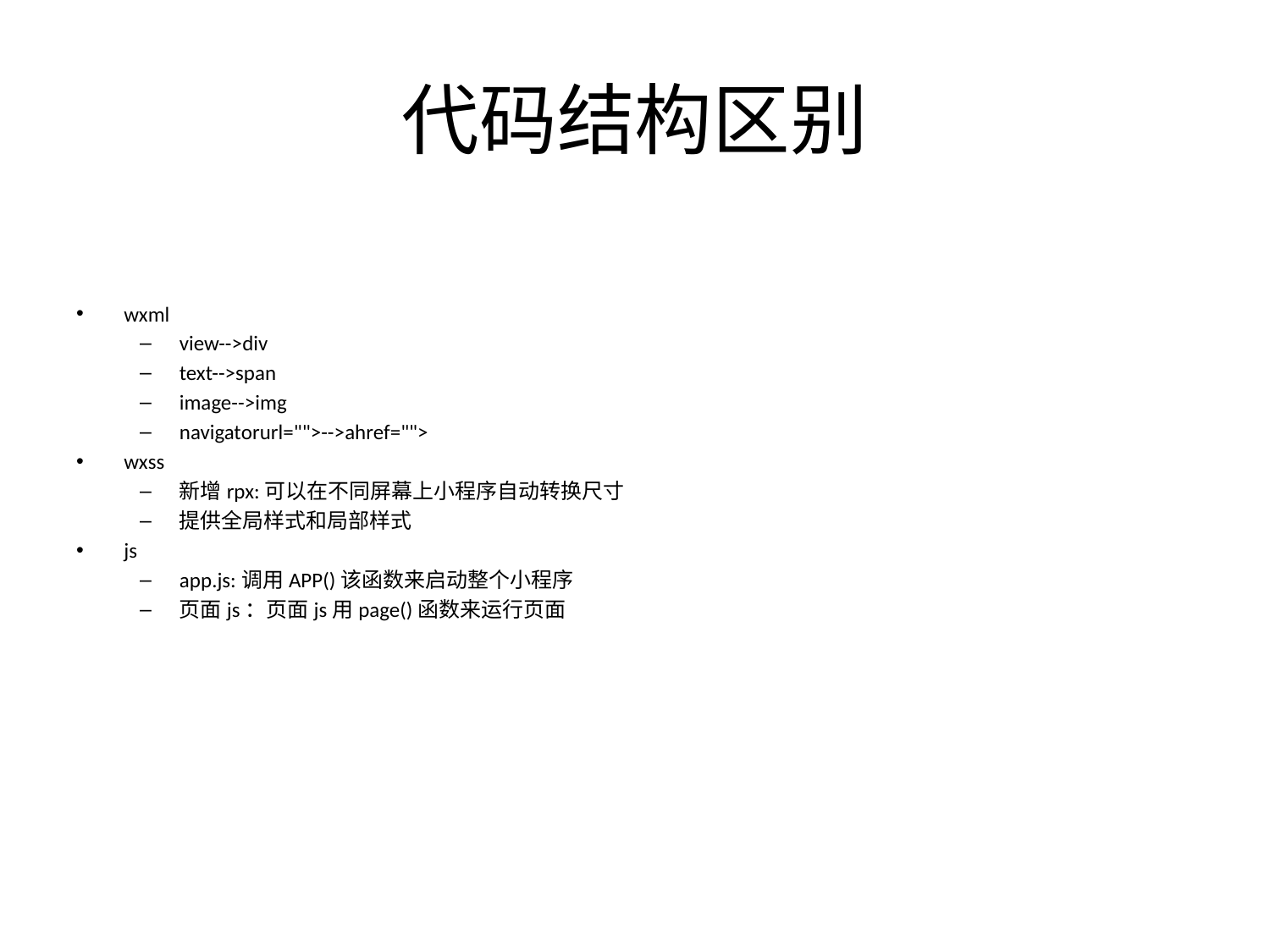

# 代码结构区别

wxml
view-->div
text-->span
image-->img
navigatorurl="">-->ahref="">
wxss
新增rpx:可以在不同屏幕上小程序自动转换尺寸
提供全局样式和局部样式
js
app.js:调用APP()该函数来启动整个小程序
页面js：页面js用page()函数来运行页面